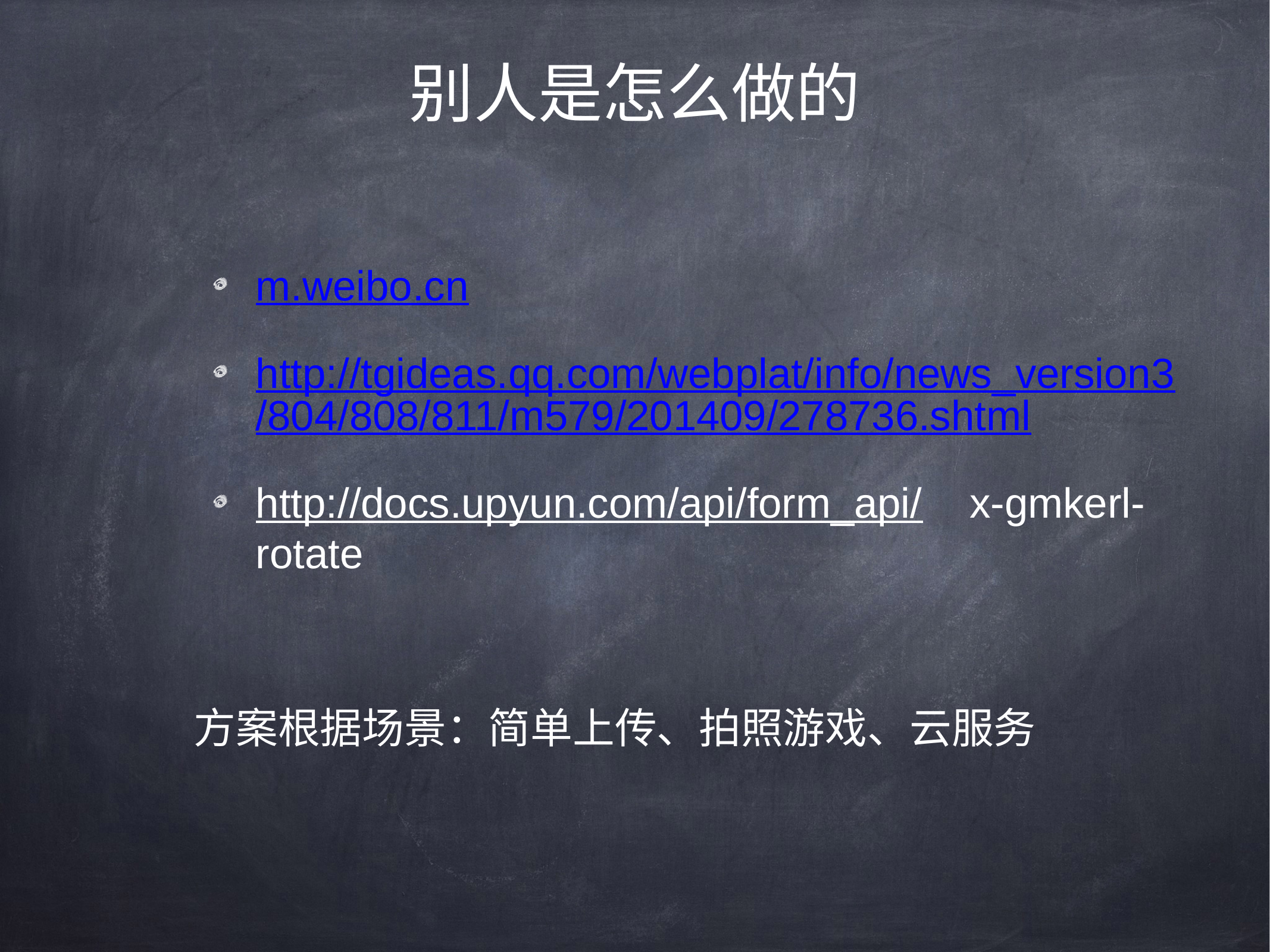

# 别人是怎么做的
m.weibo.cn
http://tgideas.qq.com/webplat/info/news_version3/804/808/811/m579/201409/278736.shtml
http://docs.upyun.com/api/form_api/    x-gmkerl-rotate
方案根据场景：简单上传、拍照游戏、云服务